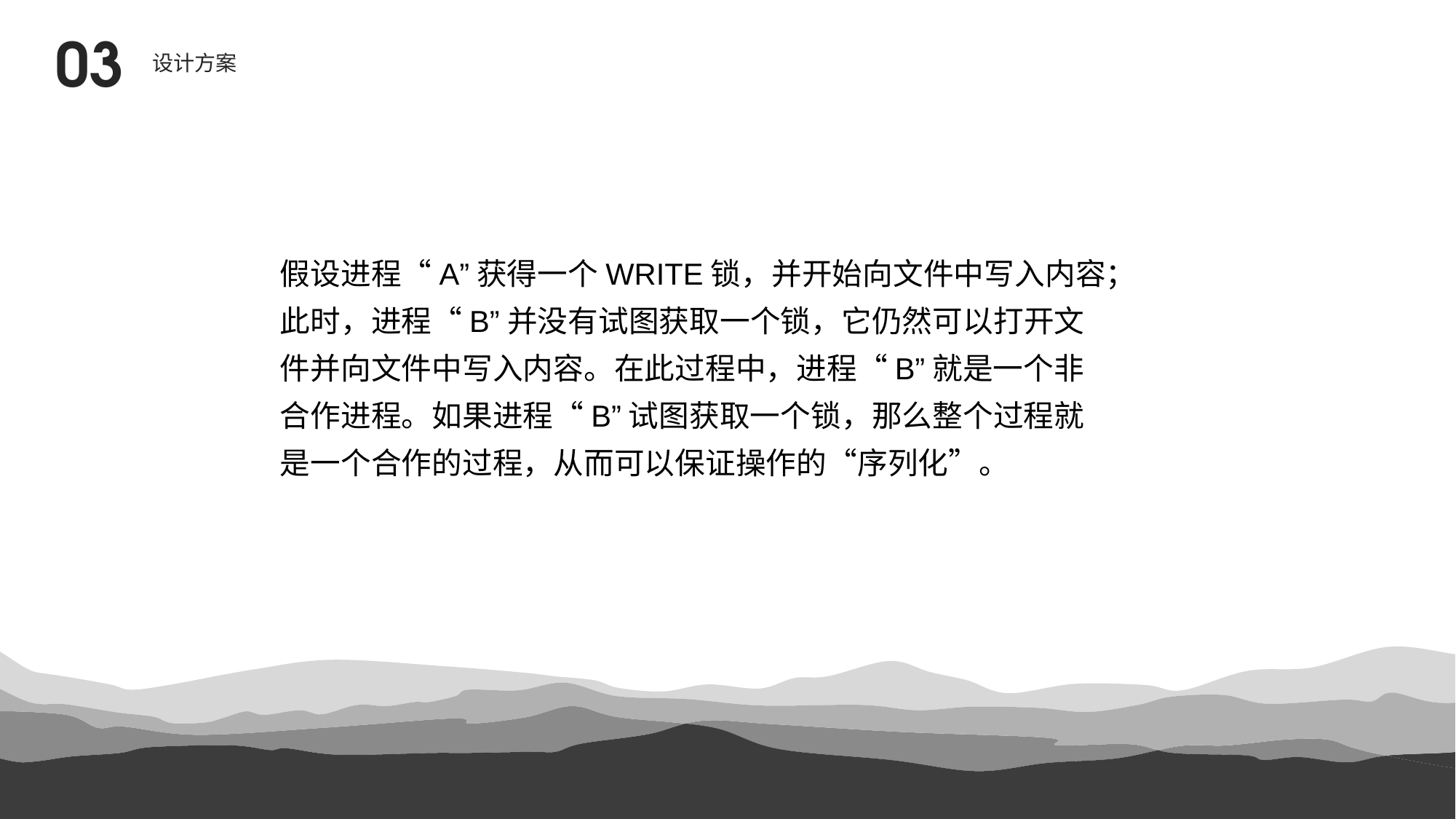

03
设计方案
假设进程“A”获得一个WRITE锁，并开始向文件中写入内容；此时，进程“B”并没有试图获取一个锁，它仍然可以打开文件并向文件中写入内容。在此过程中，进程“B”就是一个非合作进程。如果进程“B”试图获取一个锁，那么整个过程就是一个合作的过程，从而可以保证操作的“序列化”。